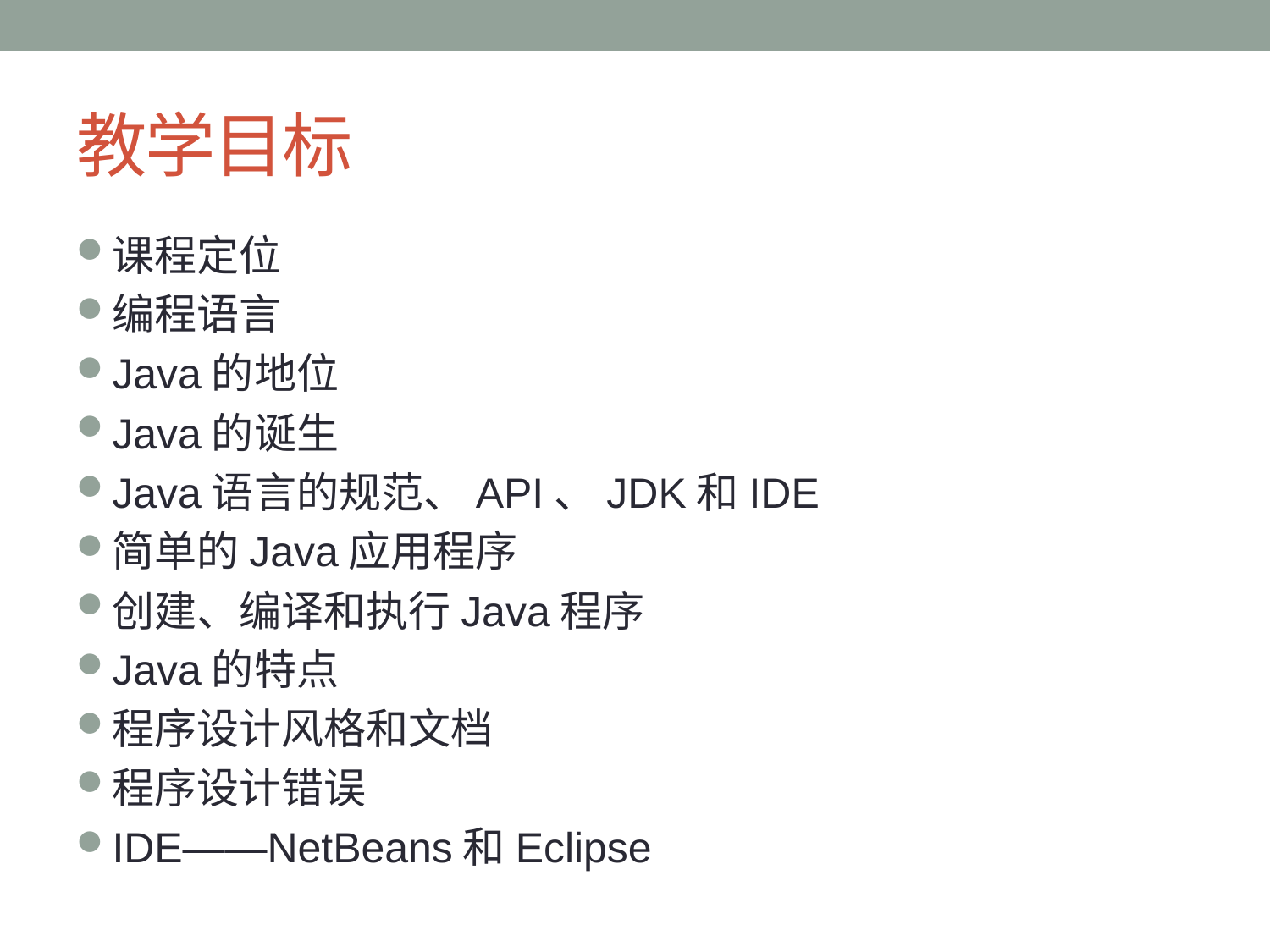

# 教学目标
课程定位
编程语言
Java的地位
Java的诞生
Java语言的规范、API、JDK和IDE
简单的Java应用程序
创建、编译和执行Java程序
Java的特点
程序设计风格和文档
程序设计错误
IDE——NetBeans和Eclipse